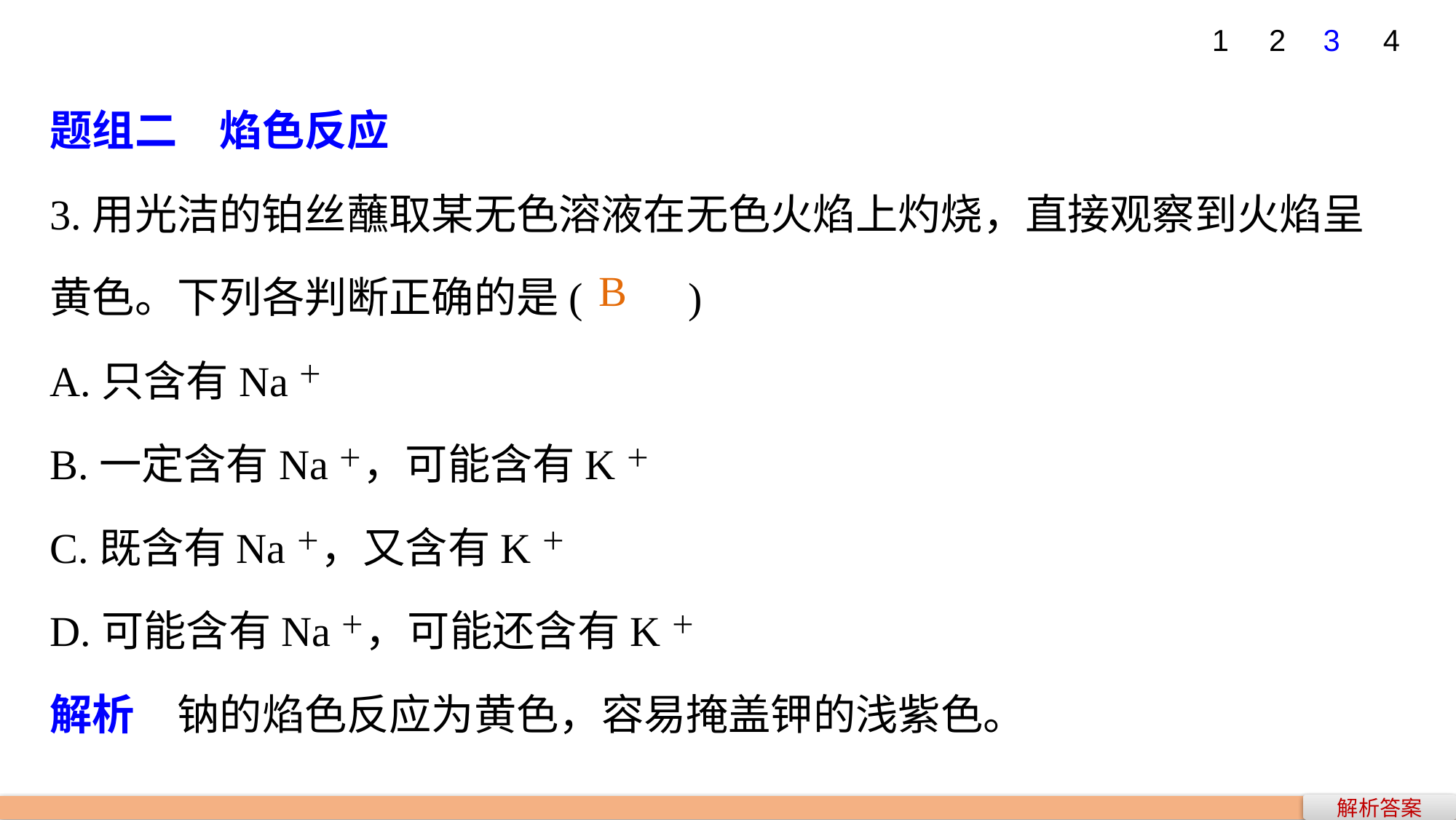

1
2
3
4
题组二　焰色反应
3.用光洁的铂丝蘸取某无色溶液在无色火焰上灼烧，直接观察到火焰呈黄色。下列各判断正确的是(　　)
A.只含有Na＋
B.一定含有Na＋，可能含有K＋
C.既含有Na＋，又含有K＋
D.可能含有Na＋，可能还含有K＋
解析　钠的焰色反应为黄色，容易掩盖钾的浅紫色。
B
解析答案